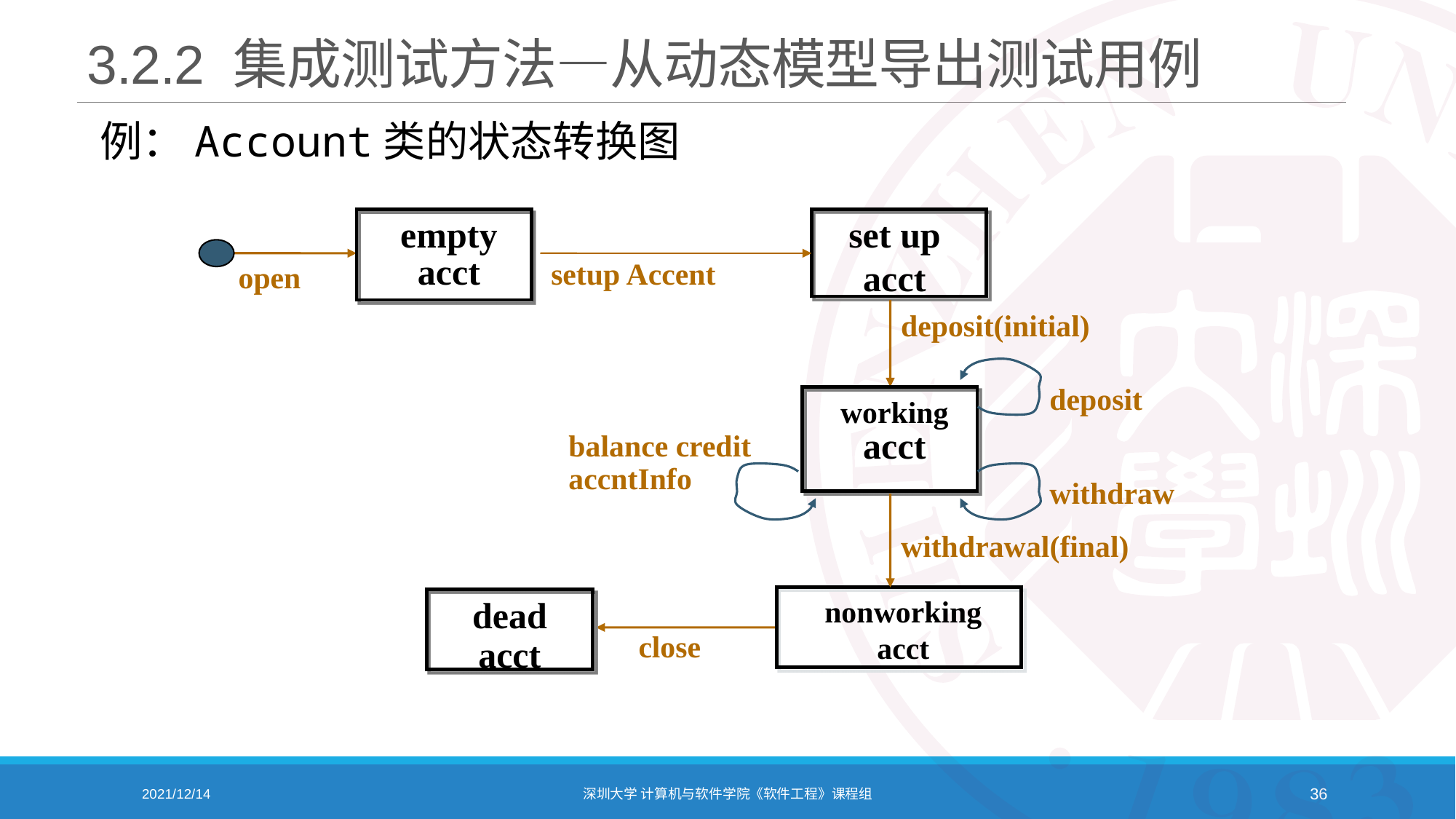

# 3.2.2 集成测试方法—从动态模型导出测试用例
例：Account类的状态转换图

set up
acct

empty
acct

open

setup Accent

deposit(initial)

deposit

working
acct
balance credit
accntInfo

withdraw

withdrawal(final)

nonworking
acct

dead
acct

close
2021/12/14
深圳大学 计算机与软件学院《软件工程》课程组
36